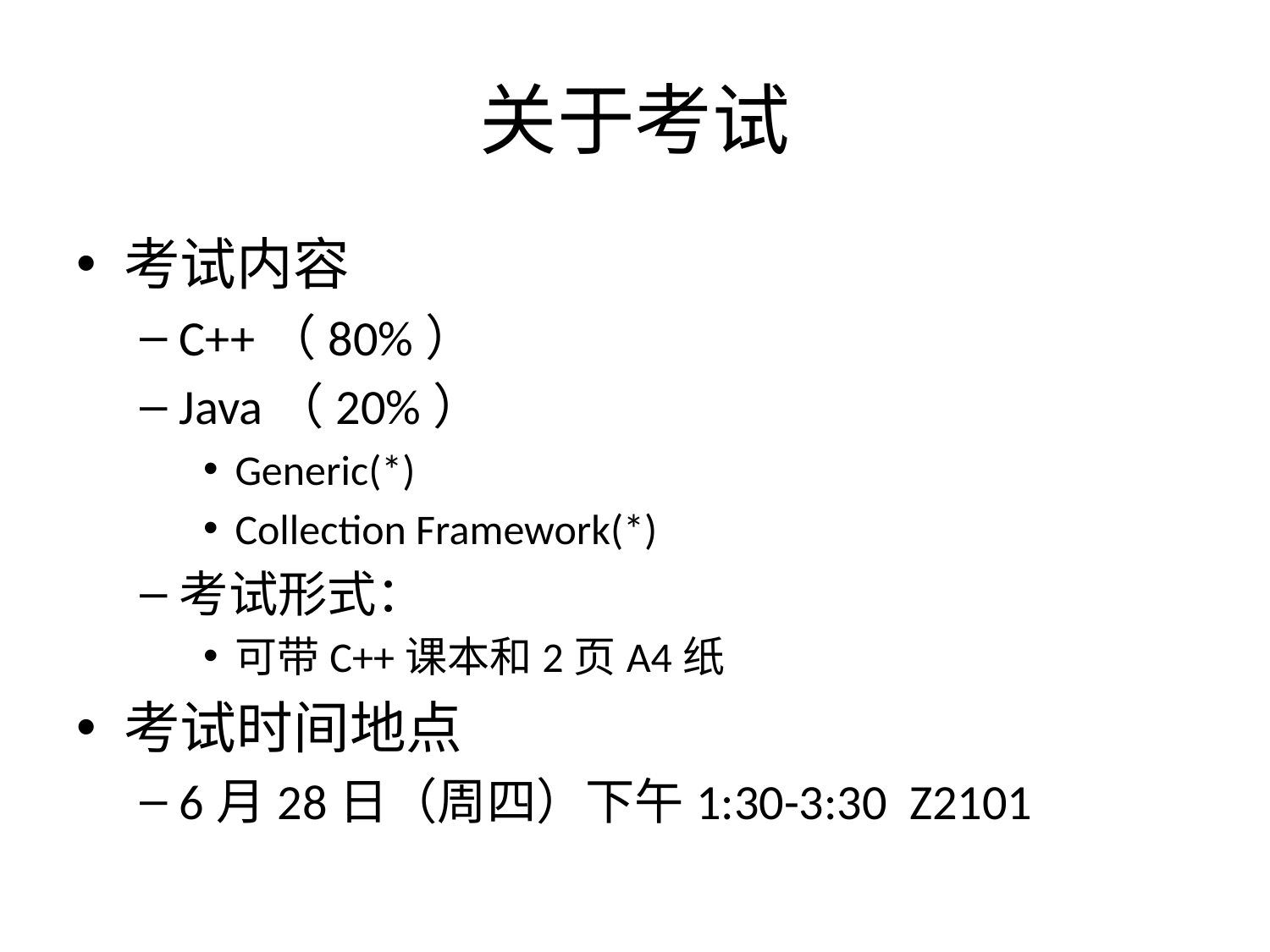

# 关于考试
考试内容
C++（80%）
Java（20%）
Generic(*)
Collection Framework(*)
考试形式：
可带C++课本和2页A4纸
考试时间地点
6月28日（周四）下午1:30-3:30  Z2101